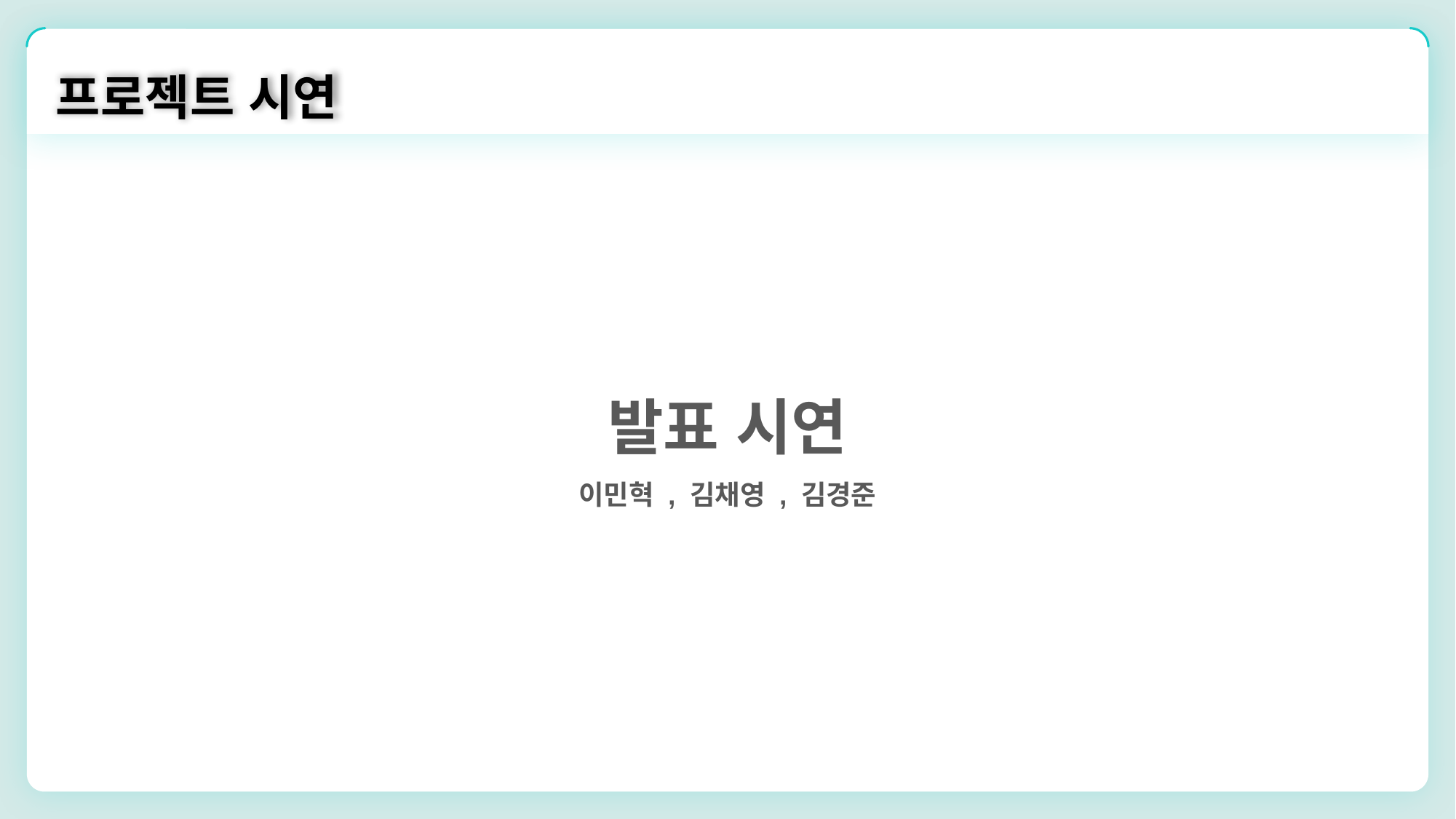

프로젝트 시연
발표 시연
이민혁 , 김채영 , 김경준